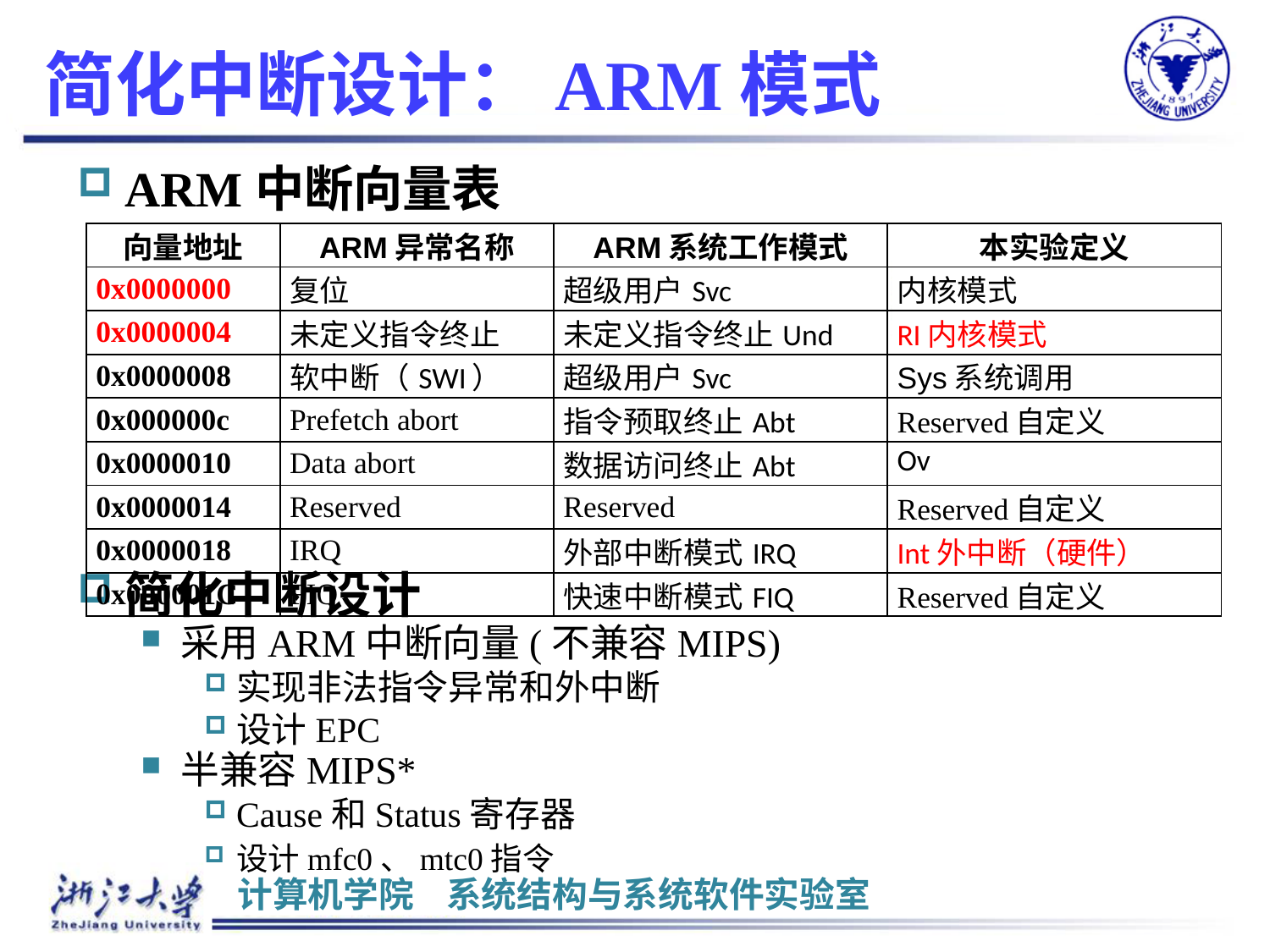

# 简化中断设计：ARM模式
ARM中断向量表

简化中断设计
采用ARM中断向量(不兼容MIPS)
实现非法指令异常和外中断
设计EPC
半兼容MIPS*
Cause和Status寄存器
设计mfc0、mtc0指令

| 向量地址 | ARM异常名称 | ARM系统工作模式 | 本实验定义 |
| --- | --- | --- | --- |
| 0x0000000 | 复位 | 超级用户Svc | 内核模式 |
| 0x0000004 | 未定义指令终止 | 未定义指令终止Und | RI内核模式 |
| 0x0000008 | 软中断（SWI） | 超级用户Svc | Sys系统调用 |
| 0x000000c | Prefetch abort | 指令预取终止Abt | Reserved自定义 |
| 0x0000010 | Data abort | 数据访问终止Abt | Ov |
| 0x0000014 | Reserved | Reserved | Reserved自定义 |
| 0x0000018 | IRQ | 外部中断模式IRQ | Int外中断（硬件） |
| 0x000001C | FIQ | 快速中断模式FIQ | Reserved自定义 |